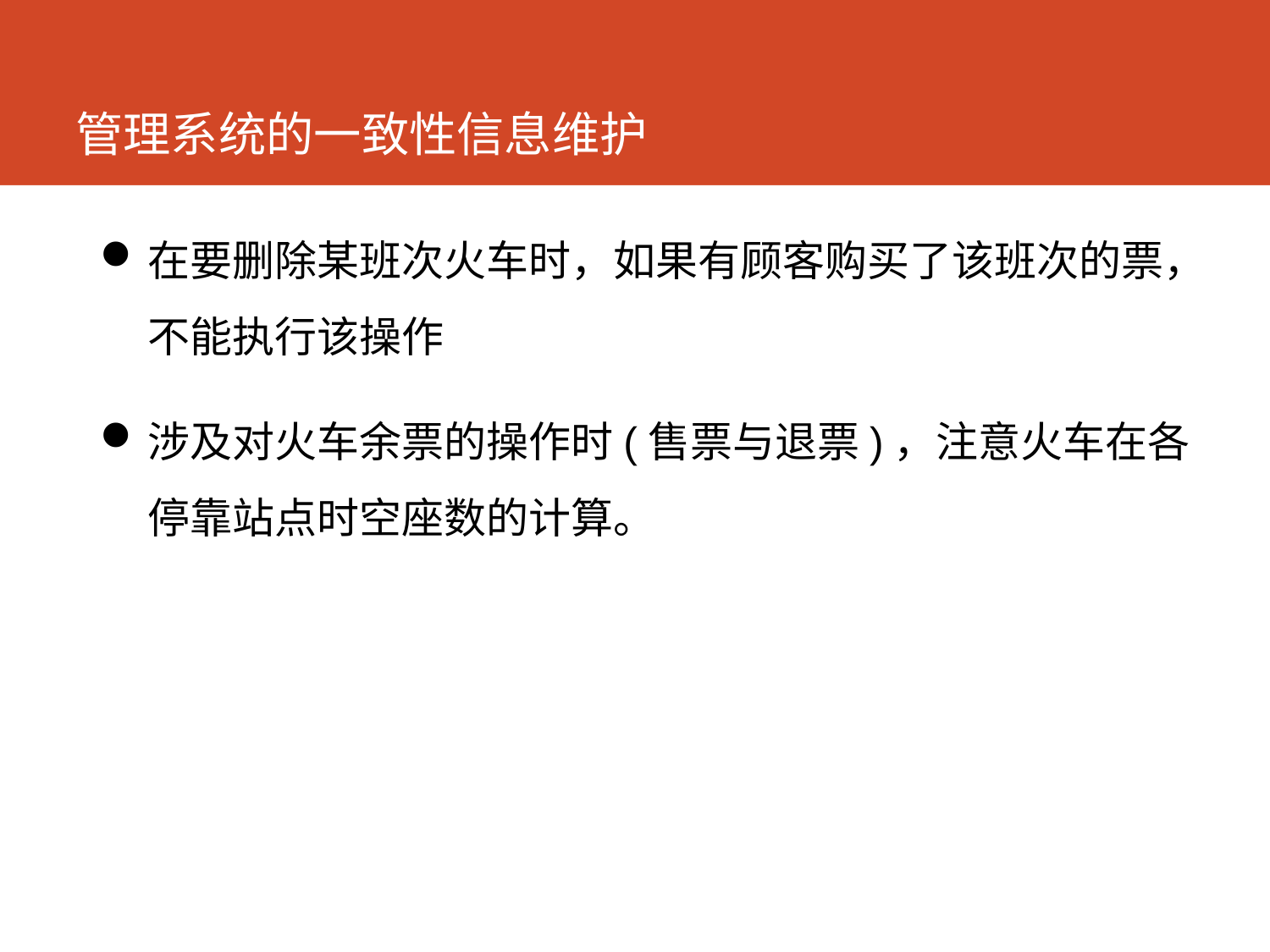

# 管理系统的一致性信息维护
在要删除某班次火车时，如果有顾客购买了该班次的票，不能执行该操作
涉及对火车余票的操作时(售票与退票)，注意火车在各停靠站点时空座数的计算。